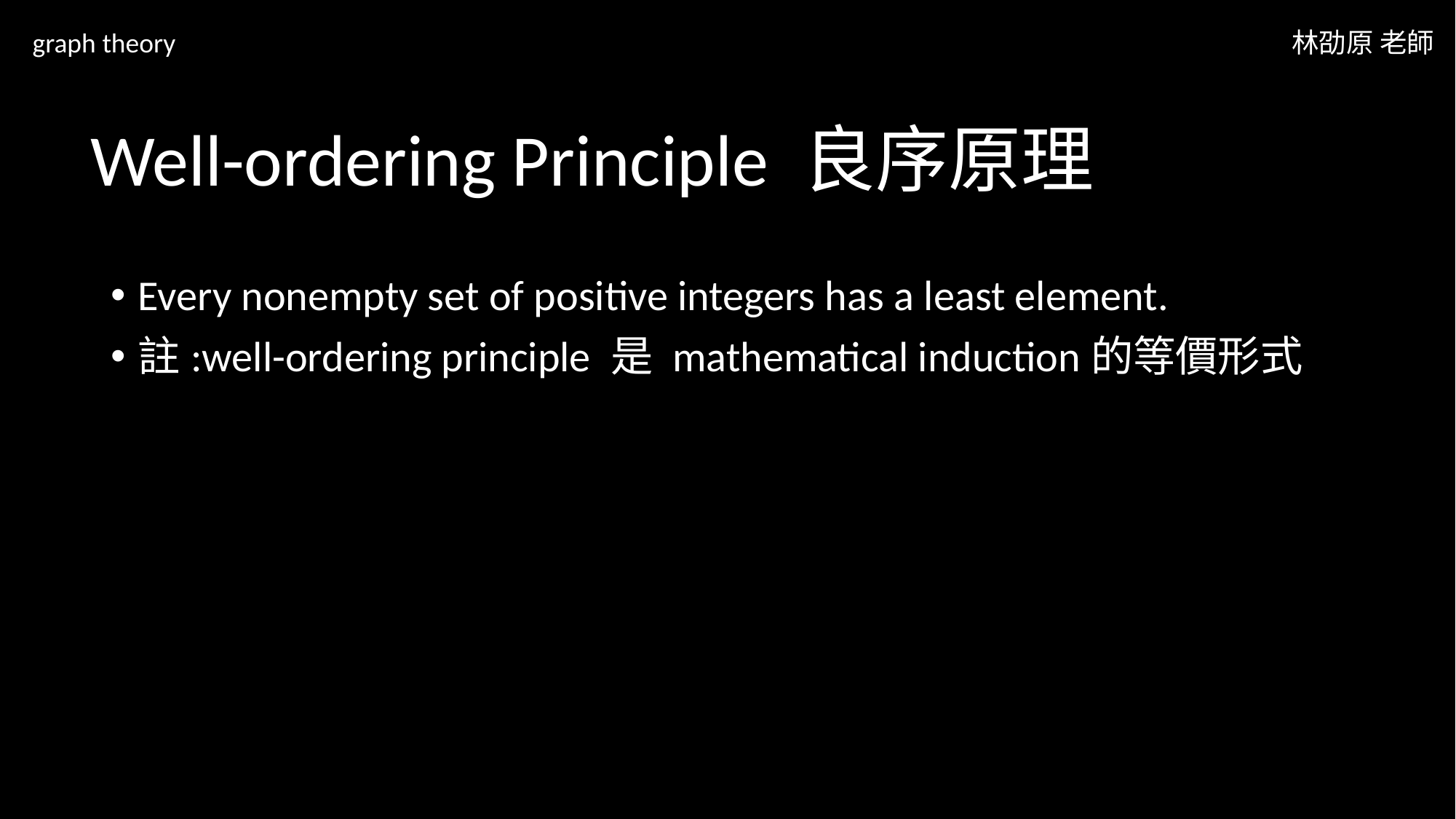

graph theory
林劭原 老師
# Well-ordering Principle 良序原理
Every nonempty set of positive integers has a least element.
註:well-ordering principle 是 mathematical induction的等價形式